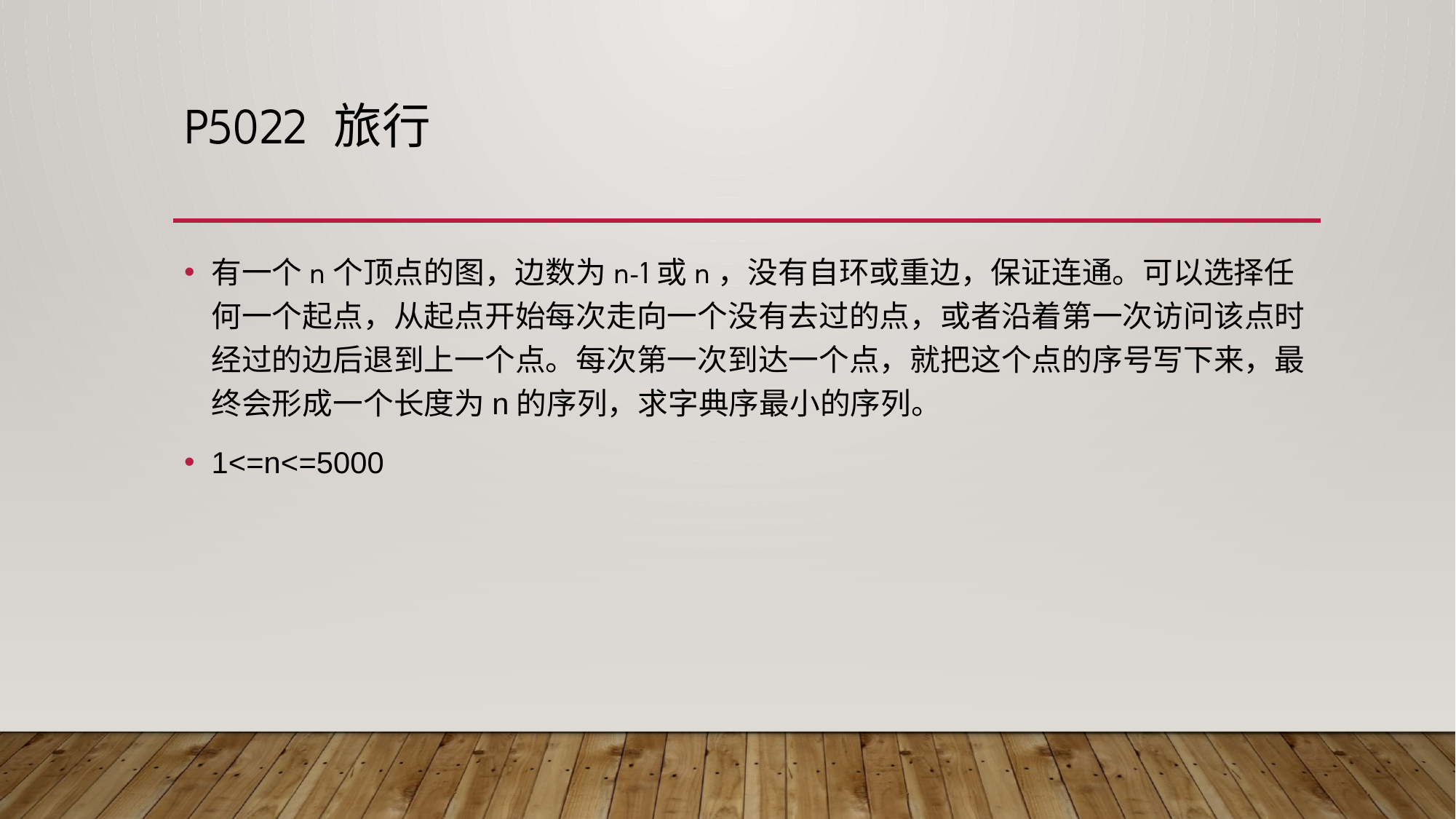

# P5022 旅行
有一个n个顶点的图，边数为n-1或n，没有自环或重边，保证连通。可以选择任何一个起点，从起点开始每次走向一个没有去过的点，或者沿着第一次访问该点时经过的边后退到上一个点。每次第一次到达一个点，就把这个点的序号写下来，最终会形成一个长度为n的序列，求字典序最小的序列。
1<=n<=5000